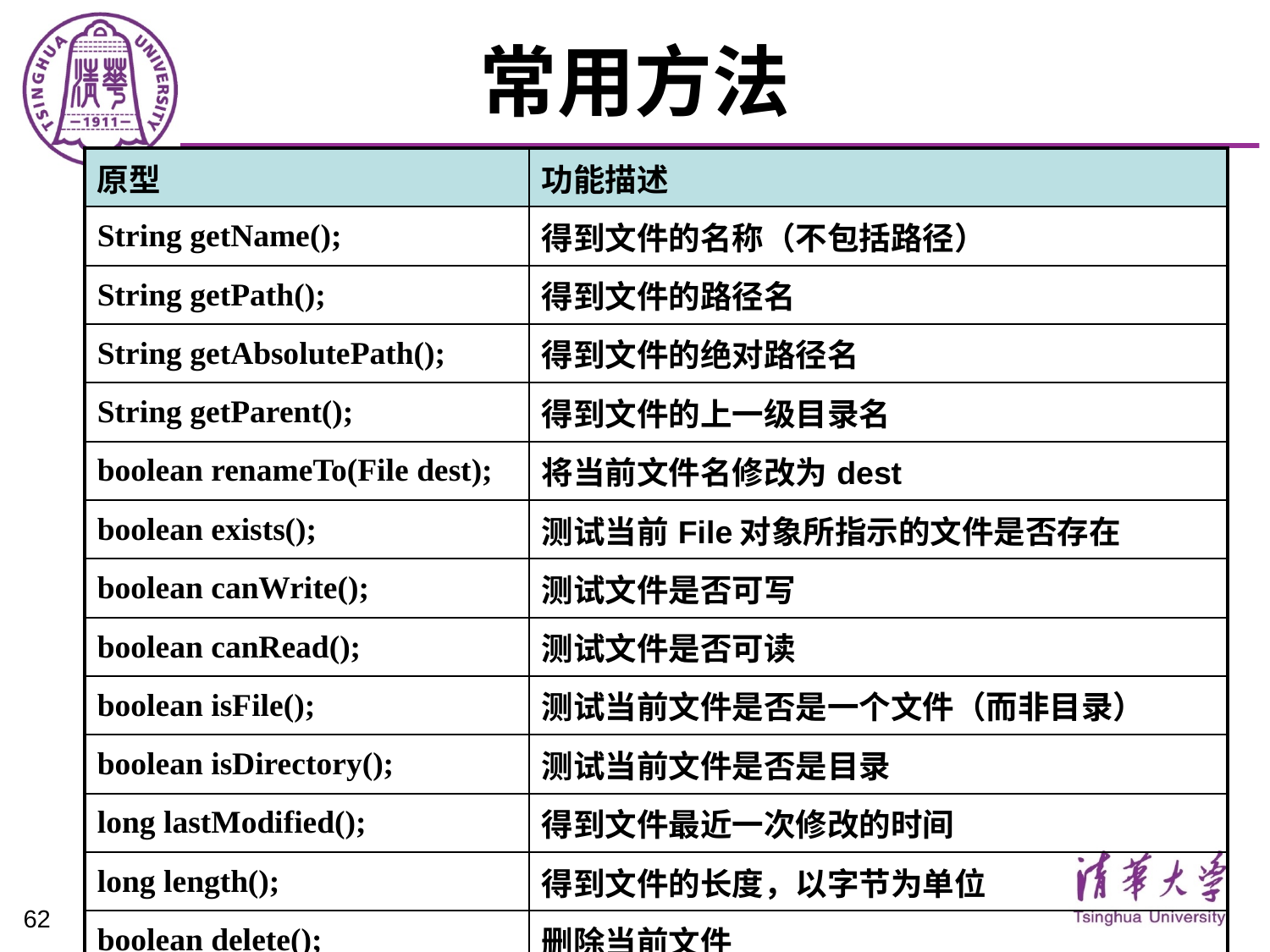

# 常用方法
| 原型 | 功能描述 |
| --- | --- |
| String getName(); | 得到文件的名称（不包括路径） |
| String getPath(); | 得到文件的路径名 |
| String getAbsolutePath(); | 得到文件的绝对路径名 |
| String getParent(); | 得到文件的上一级目录名 |
| boolean renameTo(File dest); | 将当前文件名修改为dest |
| boolean exists(); | 测试当前File对象所指示的文件是否存在 |
| boolean canWrite(); | 测试文件是否可写 |
| boolean canRead(); | 测试文件是否可读 |
| boolean isFile(); | 测试当前文件是否是一个文件（而非目录） |
| boolean isDirectory(); | 测试当前文件是否是目录 |
| long lastModified(); | 得到文件最近一次修改的时间 |
| long length(); | 得到文件的长度，以字节为单位 |
| boolean delete(); | 删除当前文件 |
| String[] list(); | 列出当前目录下的文件 |
62